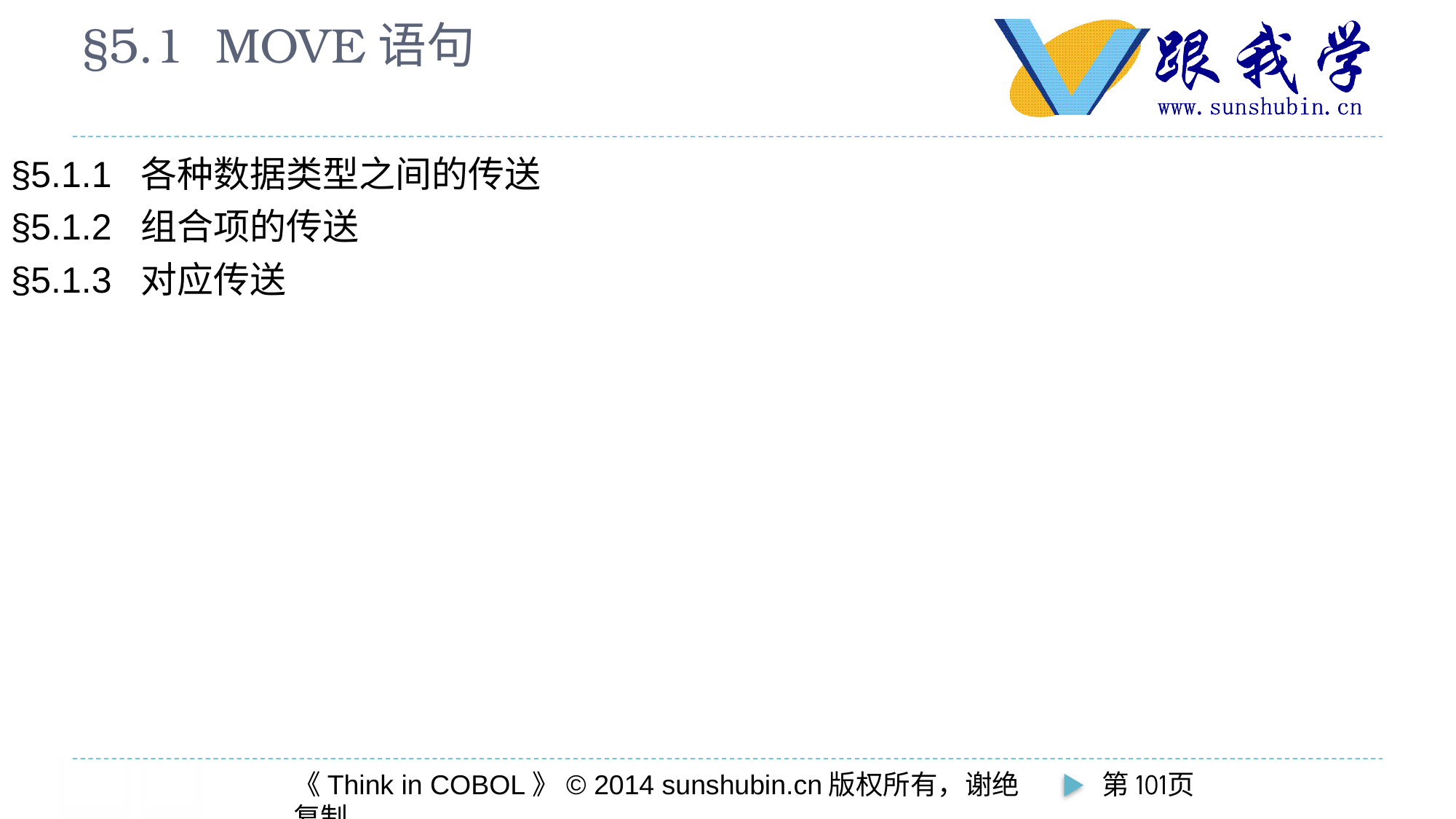

# §5.1  MOVE语句
§5.1.1  各种数据类型之间的传送
§5.1.2  组合项的传送
§5.1.3  对应传送